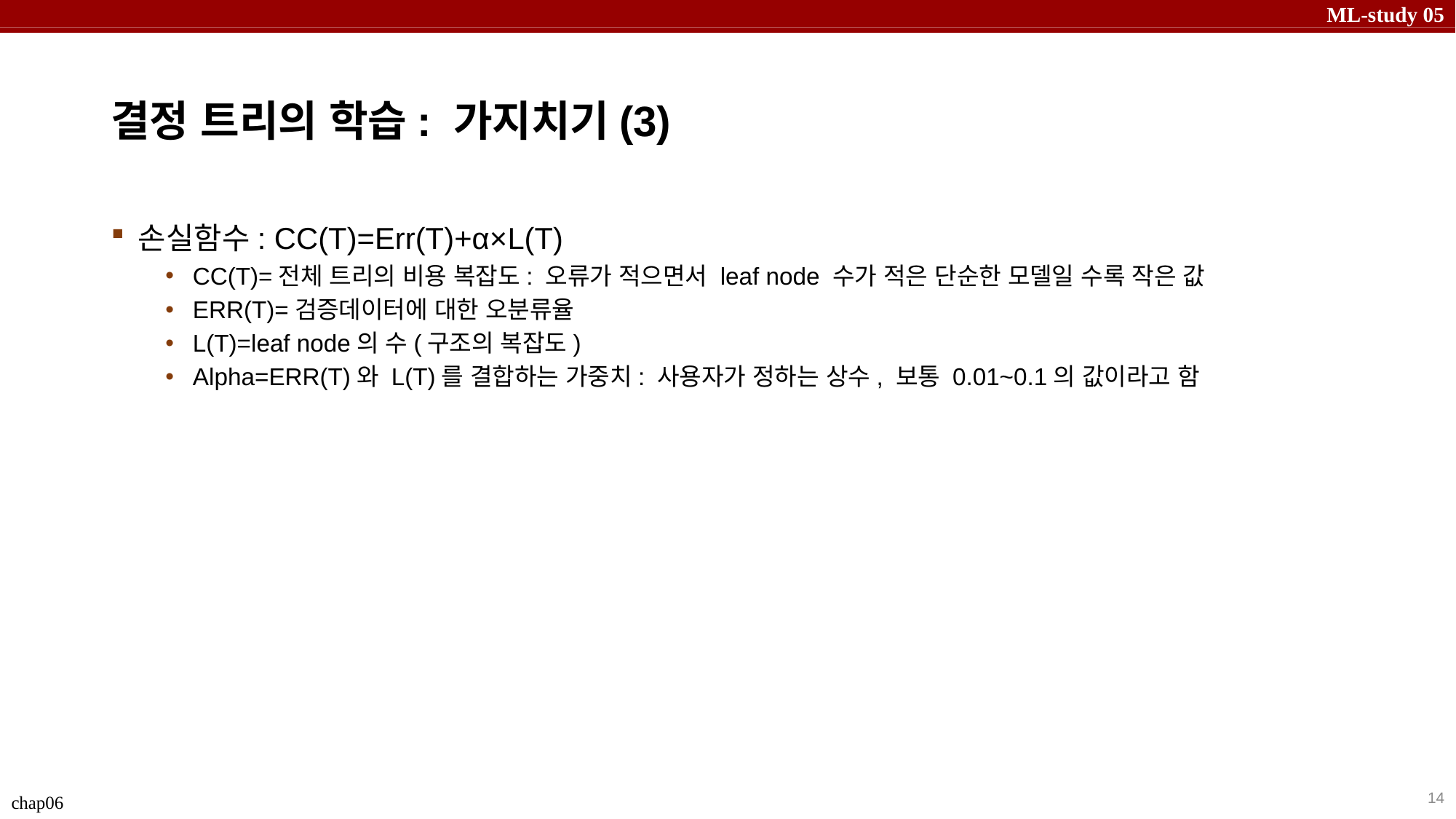

# 결정 트리의 학습: 가지치기(3)
손실함수: CC(T)=Err(T)+α×L(T)
CC(T)=전체 트리의 비용 복잡도: 오류가 적으면서 leaf node 수가 적은 단순한 모델일 수록 작은 값
ERR(T)=검증데이터에 대한 오분류율
L(T)=leaf node의 수(구조의 복잡도)
Alpha=ERR(T)와 L(T)를 결합하는 가중치: 사용자가 정하는 상수, 보통 0.01~0.1의 값이라고 함
14